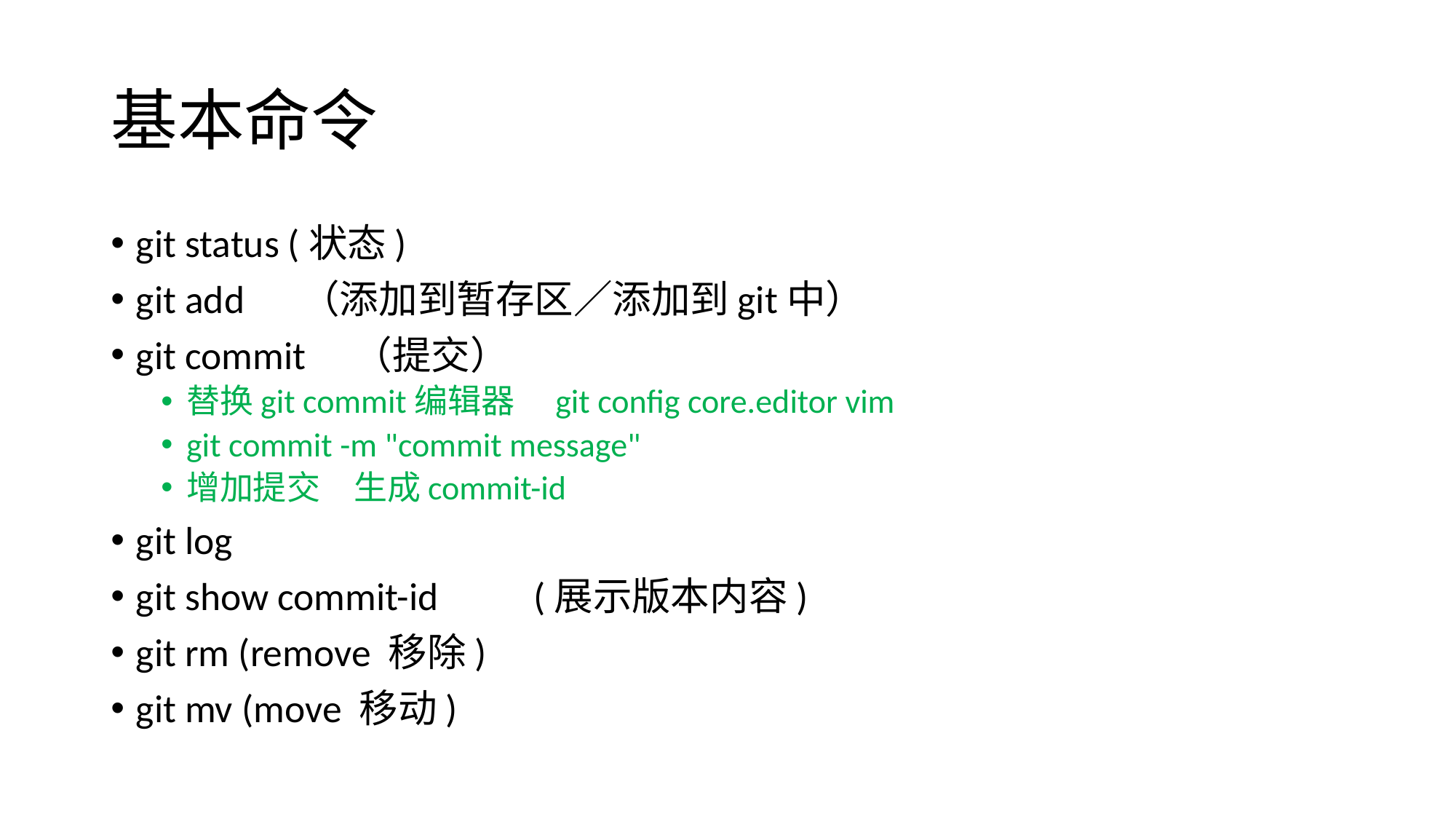

# 基本命令
git status (状态)
git add 　（添加到暂存区／添加到git中）
git commit　（提交）
替换git commit编辑器　git config core.editor vim
git commit -m "commit message"
增加提交　生成commit-id
git log
git show commit-id　　(展示版本内容)
git rm (remove 移除)
git mv (move 移动)